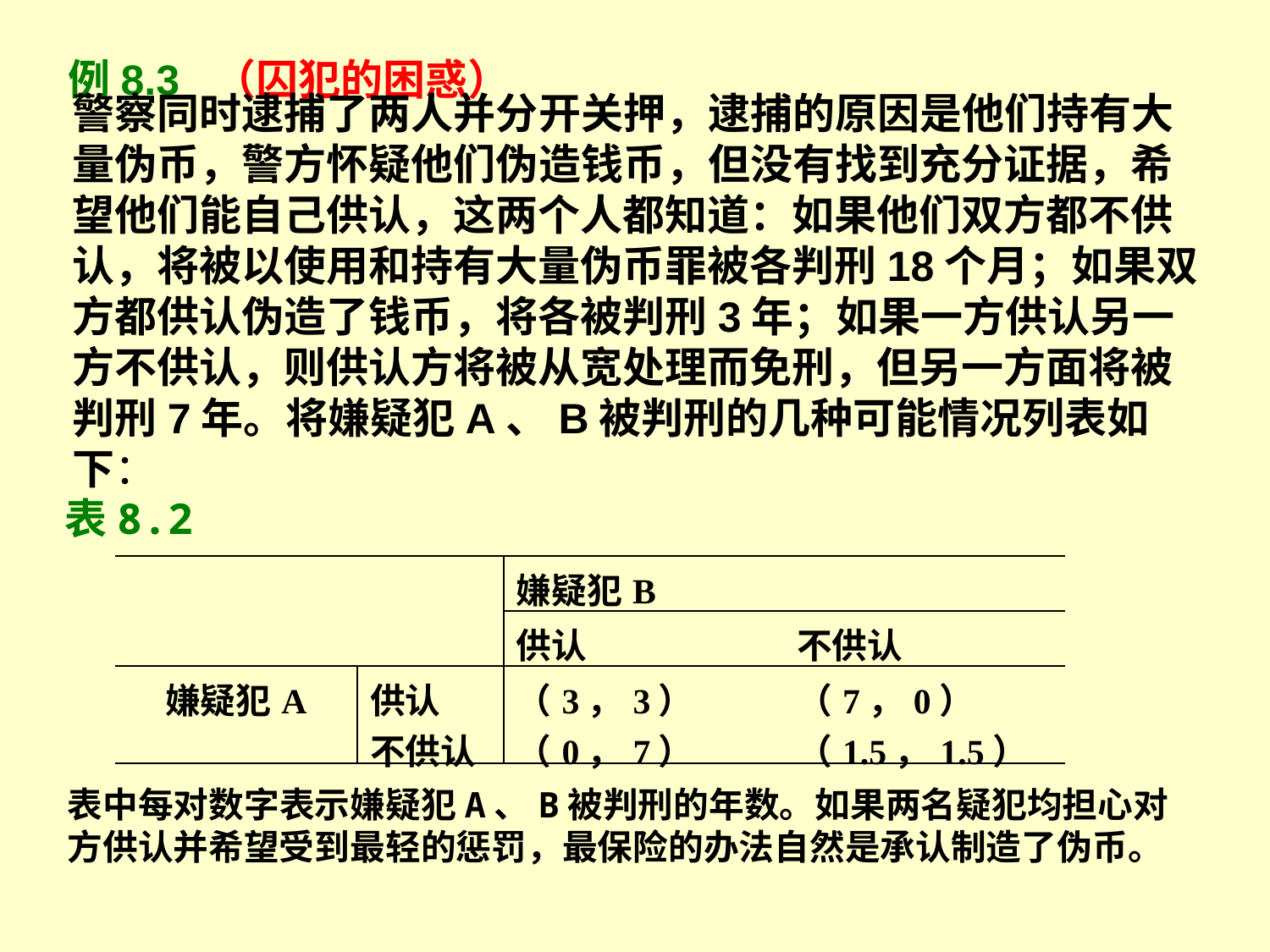

例8.3  （囚犯的困惑）
警察同时逮捕了两人并分开关押，逮捕的原因是他们持有大量伪币，警方怀疑他们伪造钱币，但没有找到充分证据，希望他们能自己供认，这两个人都知道：如果他们双方都不供认，将被以使用和持有大量伪币罪被各判刑18个月；如果双方都供认伪造了钱币，将各被判刑3年；如果一方供认另一方不供认，则供认方将被从宽处理而免刑，但另一方面将被判刑7年。将嫌疑犯A、B被判刑的几种可能情况列表如下：
表8.2
|  |  | 嫌疑犯B |  |
| --- | --- | --- | --- |
|  |  | 供认 | 不供认 |
| 嫌疑犯A | 供认 不供认 | （3，3） （0，7） | （7，0） （1.5，1.5） |
表中每对数字表示嫌疑犯A、B被判刑的年数。如果两名疑犯均担心对方供认并希望受到最轻的惩罚，最保险的办法自然是承认制造了伪币。